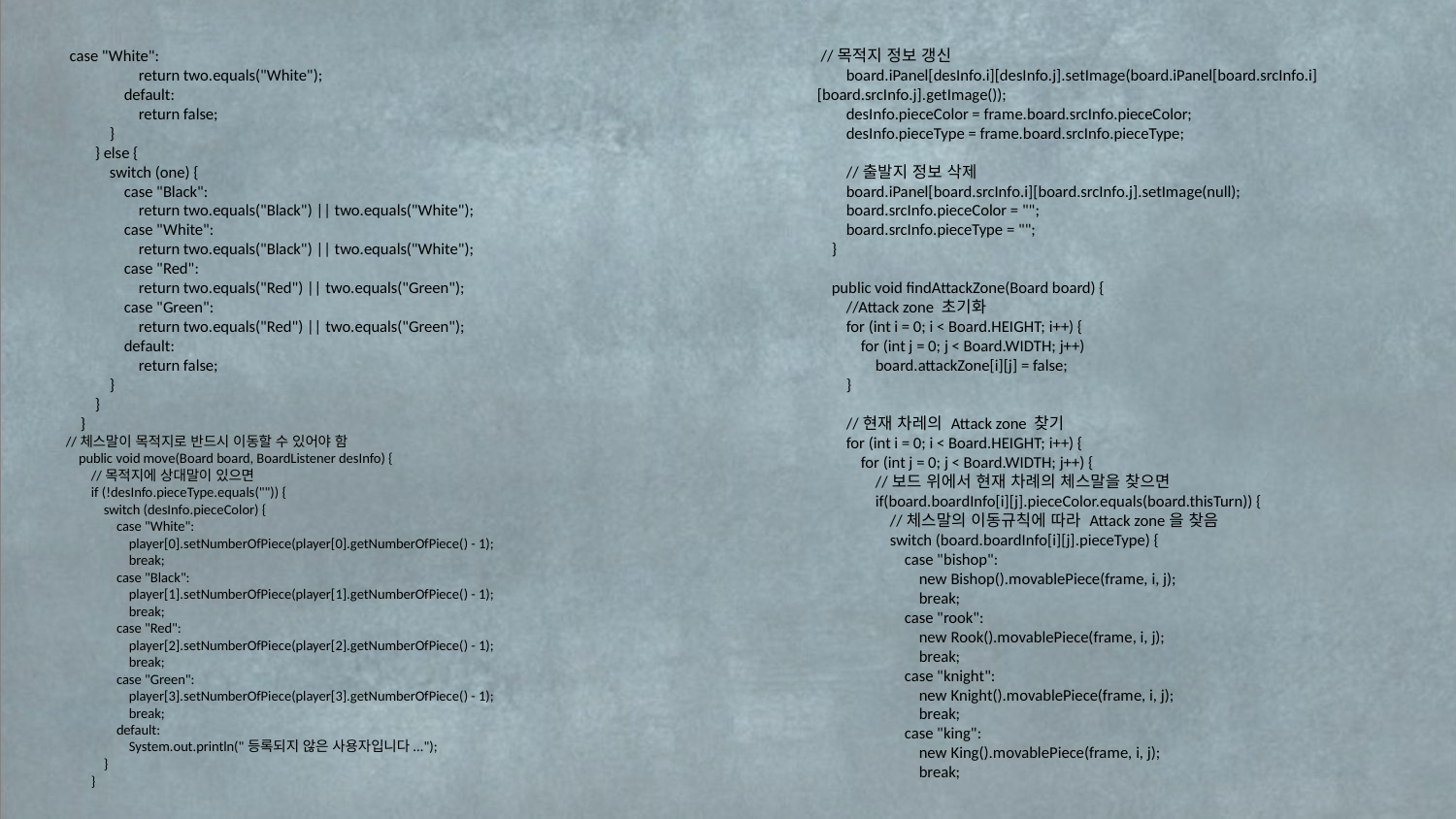

case "White":
                    return two.equals("White");
                default:
                    return false;
            }
        } else {
            switch (one) {
                case "Black":
                    return two.equals("Black") || two.equals("White");
                case "White":
                    return two.equals("Black") || two.equals("White");
                case "Red":
                    return two.equals("Red") || two.equals("Green");
                case "Green":
                    return two.equals("Red") || two.equals("Green");
                default:
                    return false;
            }
        }
    }
//체스말이 목적지로 반드시 이동할 수 있어야 함
    public void move(Board board, BoardListener desInfo) {
        //목적지에 상대말이 있으면
        if (!desInfo.pieceType.equals("")) {
            switch (desInfo.pieceColor) {
                case "White":
                    player[0].setNumberOfPiece(player[0].getNumberOfPiece() - 1);
                    break;
                case "Black":
                    player[1].setNumberOfPiece(player[1].getNumberOfPiece() - 1);
                    break;
                case "Red":
                    player[2].setNumberOfPiece(player[2].getNumberOfPiece() - 1);
                    break;
                case "Green":
                    player[3].setNumberOfPiece(player[3].getNumberOfPiece() - 1);
                    break;
                default:
                    System.out.println("등록되지 않은 사용자입니다...");
            }
        }

 //목적지 정보 갱신
        board.iPanel[desInfo.i][desInfo.j].setImage(board.iPanel[board.srcInfo.i][board.srcInfo.j].getImage());
        desInfo.pieceColor = frame.board.srcInfo.pieceColor;
        desInfo.pieceType = frame.board.srcInfo.pieceType;

        //출발지 정보 삭제
        board.iPanel[board.srcInfo.i][board.srcInfo.j].setImage(null);
        board.srcInfo.pieceColor = "";
        board.srcInfo.pieceType = "";
    }

    public void findAttackZone(Board board) {
        //Attack zone 초기화
        for (int i = 0; i < Board.HEIGHT; i++) {
            for (int j = 0; j < Board.WIDTH; j++)
                board.attackZone[i][j] = false;
        }

        //현재 차레의 Attack zone 찾기
        for (int i = 0; i < Board.HEIGHT; i++) {
            for (int j = 0; j < Board.WIDTH; j++) {
                //보드 위에서 현재 차례의 체스말을 찾으면
                if(board.boardInfo[i][j].pieceColor.equals(board.thisTurn)) {
                    //체스말의 이동규칙에 따라 Attack zone을 찾음
                    switch (board.boardInfo[i][j].pieceType) {
                        case "bishop":
                            new Bishop().movablePiece(frame, i, j);
                            break;
                        case "rook":
                            new Rook().movablePiece(frame, i, j);
                            break;
                        case "knight":
                            new Knight().movablePiece(frame, i, j);
                            break;
                        case "king":
                            new King().movablePiece(frame, i, j);
                            break;